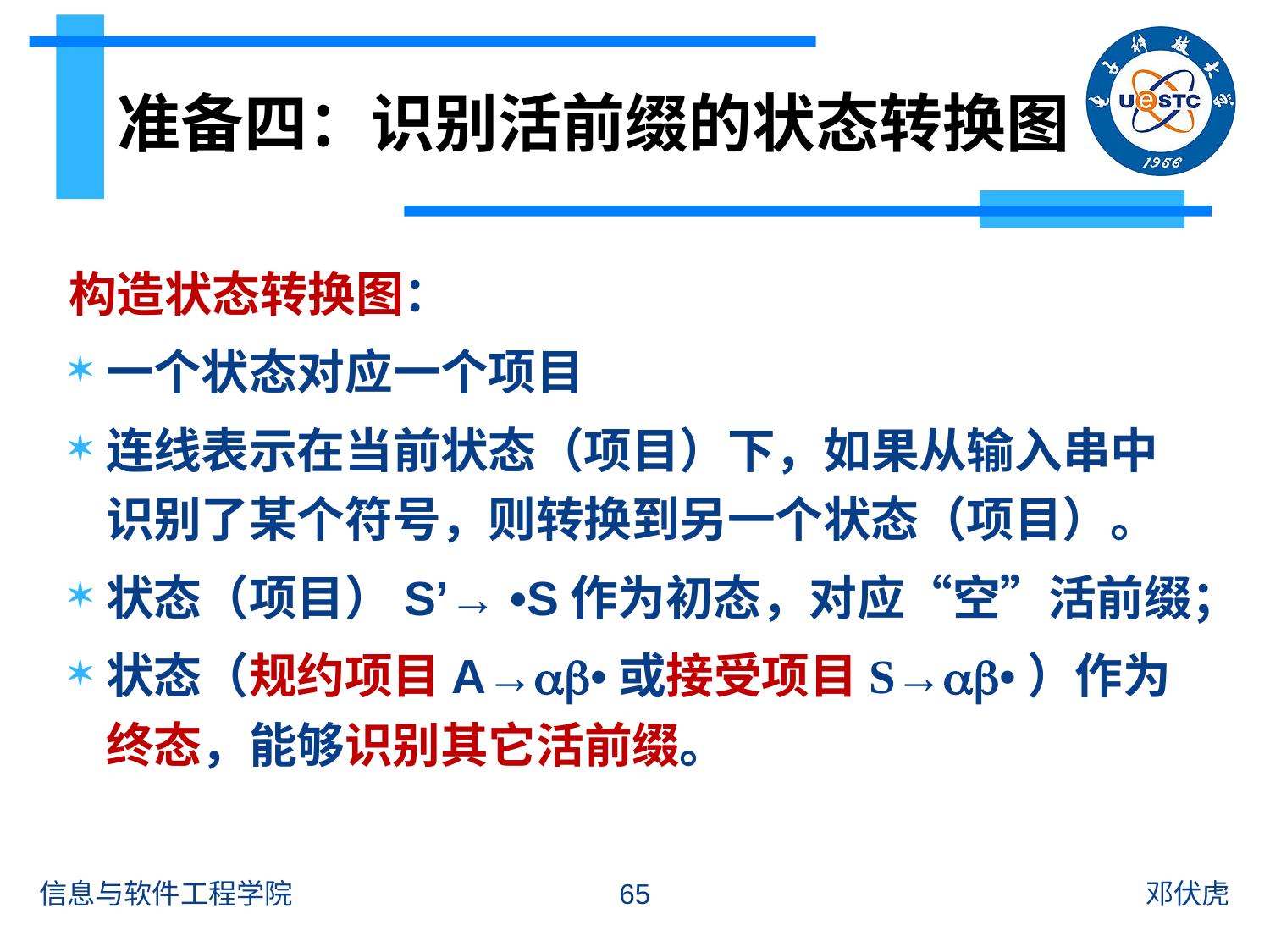

# 准备四：识别活前缀的状态转换图
构造状态转换图：
一个状态对应一个项目
连线表示在当前状态（项目）下，如果从输入串中识别了某个符号，则转换到另一个状态（项目）。
状态（项目）S’→ •S作为初态，对应“空”活前缀；
状态（规约项目A→αβ•或接受项目S→αβ•）作为终态，能够识别其它活前缀。

信息与软件工程学院
65
邓伏虎